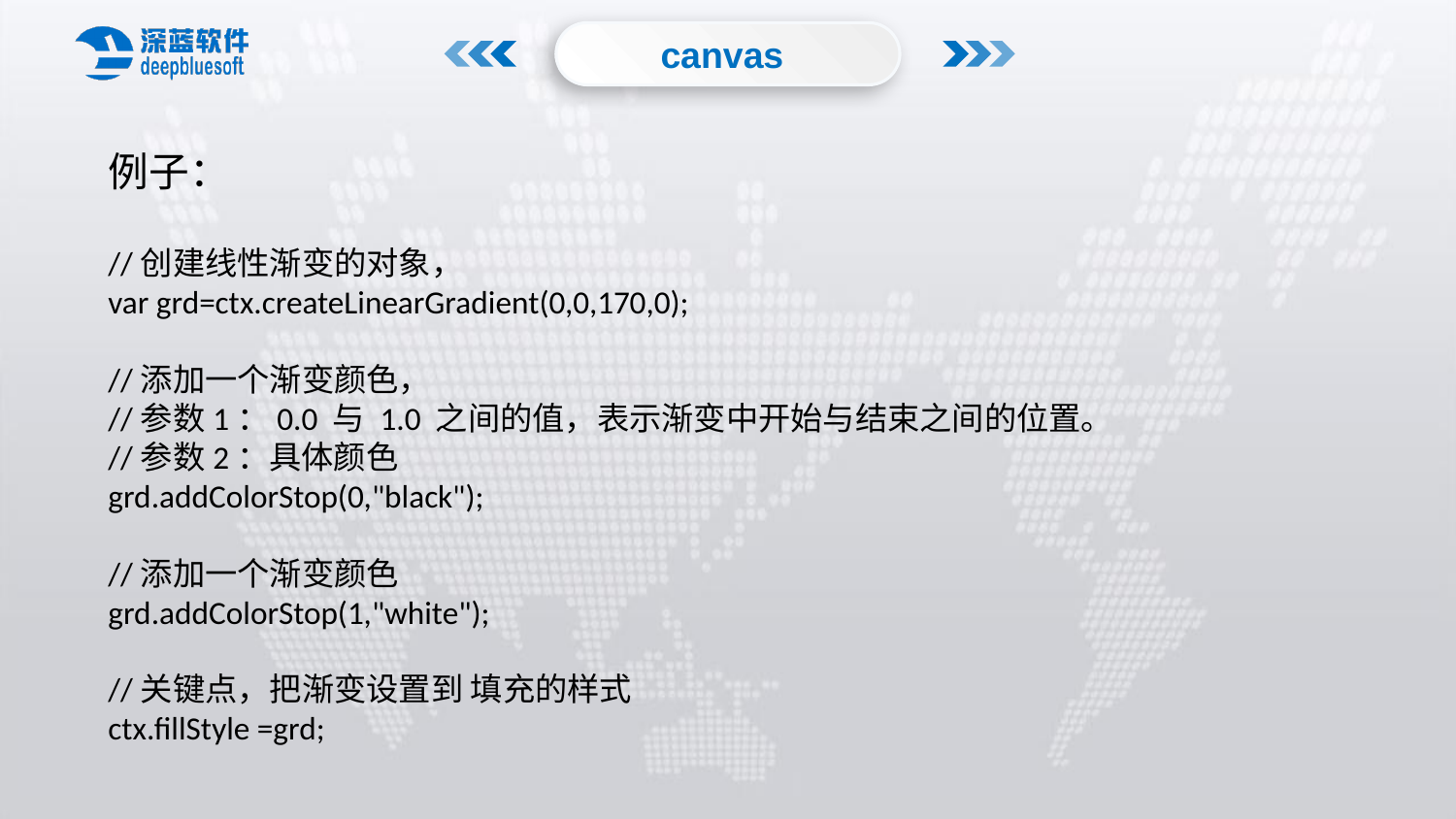

canvas

例子：

//创建线性渐变的对象，
var grd=ctx.createLinearGradient(0,0,170,0);

//添加一个渐变颜色，
//参数1：0.0 与 1.0 之间的值，表示渐变中开始与结束之间的位置。
//参数2：具体颜色
grd.addColorStop(0,"black");

//添加一个渐变颜色
grd.addColorStop(1,"white");

//关键点，把渐变设置到 填充的样式
ctx.fillStyle =grd;